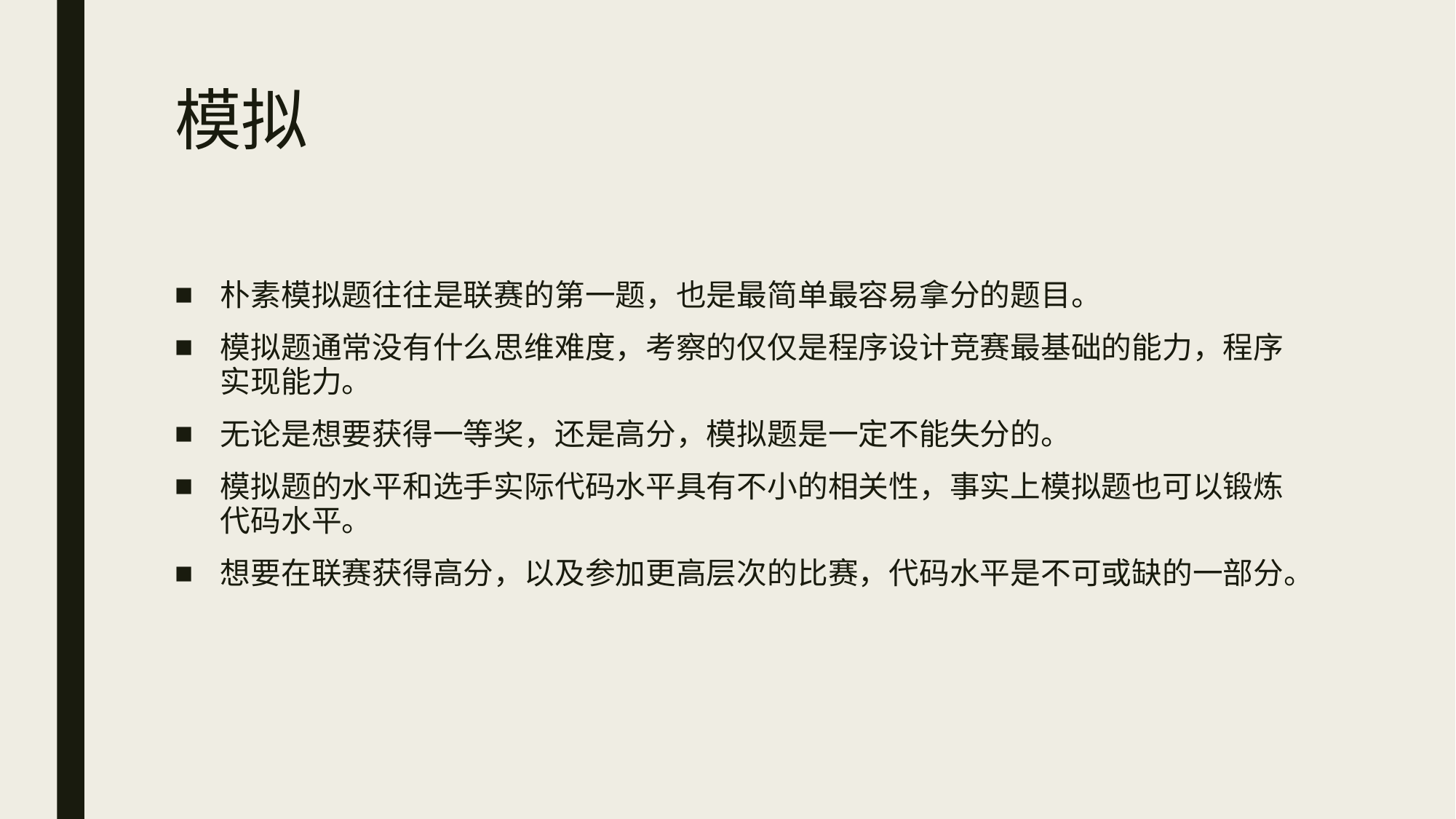

# 模拟
朴素模拟题往往是联赛的第一题，也是最简单最容易拿分的题目。
模拟题通常没有什么思维难度，考察的仅仅是程序设计竞赛最基础的能力，程序实现能力。
无论是想要获得一等奖，还是高分，模拟题是一定不能失分的。
模拟题的水平和选手实际代码水平具有不小的相关性，事实上模拟题也可以锻炼代码水平。
想要在联赛获得高分，以及参加更高层次的比赛，代码水平是不可或缺的一部分。